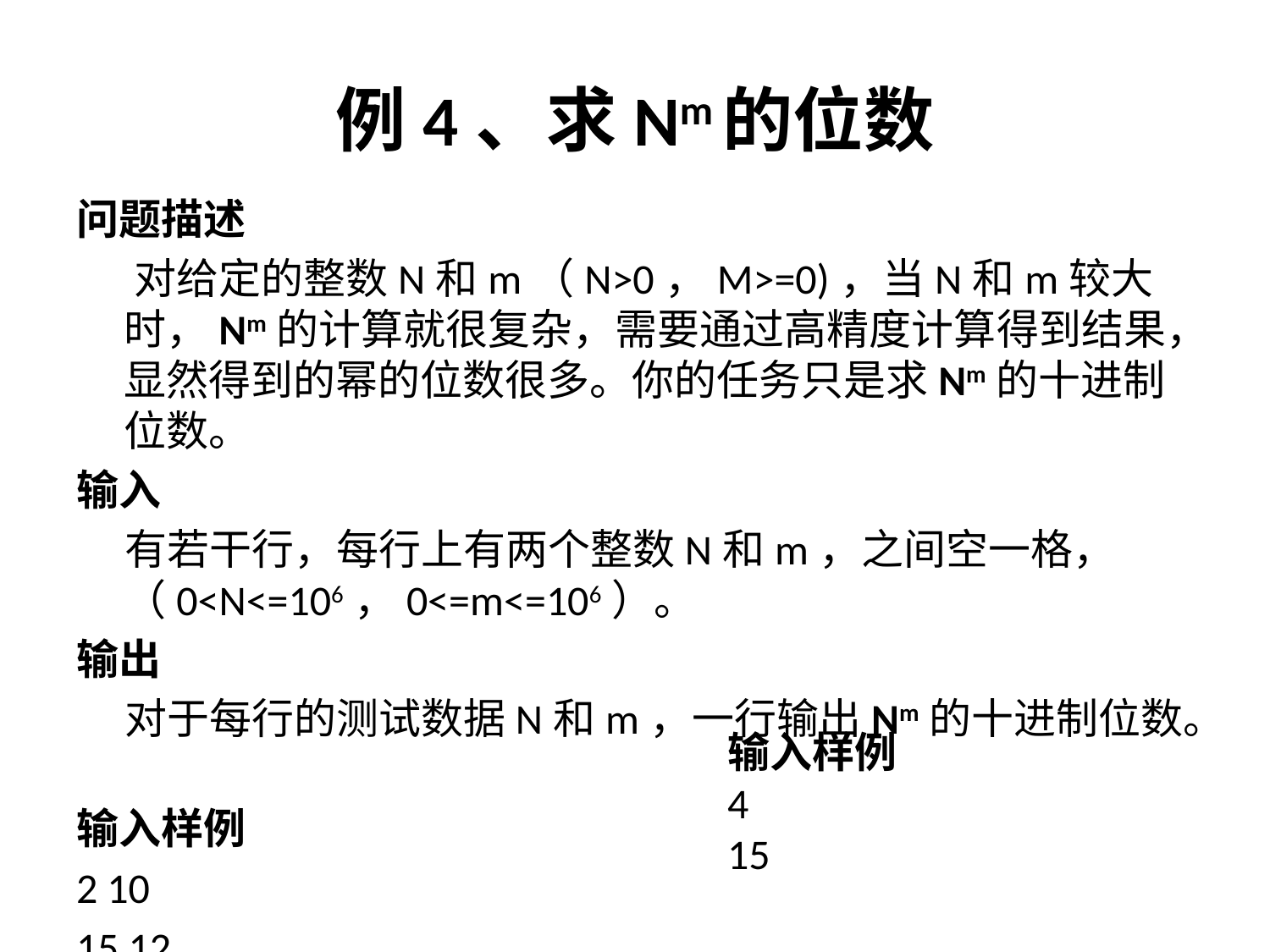

# 例4、求Nm的位数
问题描述
     对给定的整数N和m（N>0，M>=0)，当N和m较大时，Nm的计算就很复杂，需要通过高精度计算得到结果，显然得到的幂的位数很多。你的任务只是求Nm的十进制位数。
输入
    有若干行，每行上有两个整数N和m，之间空一格，（0<N<=106，0<=m<=106）。
输出
    对于每行的测试数据N和m，一行输出Nm的十进制位数。
输入样例
2 10
15 12
输入样例
4
15